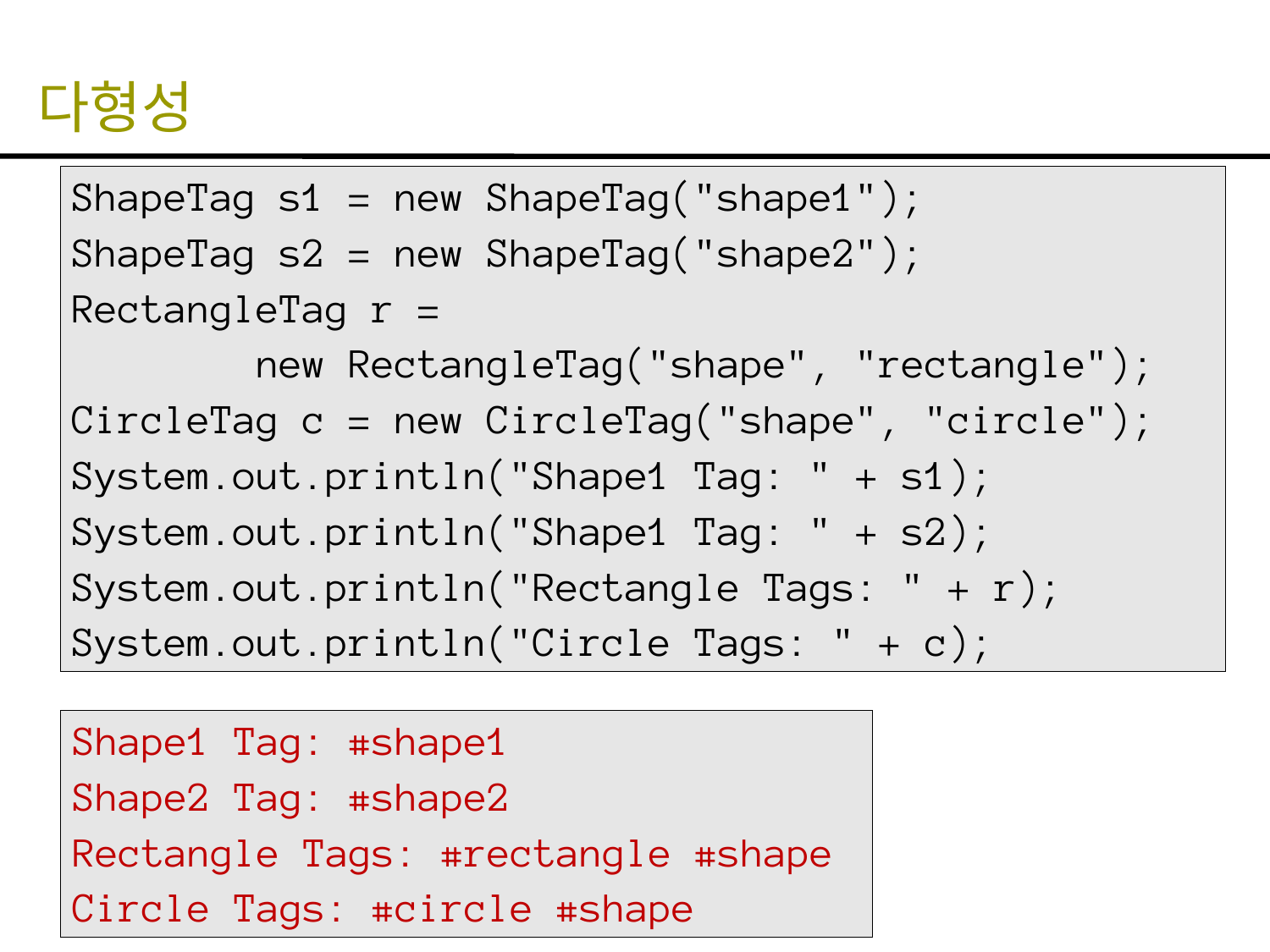

# 다형성
ShapeTag s1 = new ShapeTag("shape1");
ShapeTag s2 = new ShapeTag("shape2");
RectangleTag r =
        new RectangleTag("shape", "rectangle");
CircleTag c = new CircleTag("shape", "circle");
System.out.println("Shape1 Tag: " + s1);
System.out.println("Shape1 Tag: " + s2);
System.out.println("Rectangle Tags: " + r);
System.out.println("Circle Tags: " + c);

Shape1 Tag: #shape1
Shape2 Tag: #shape2
Rectangle Tags: #rectangle #shape
Circle Tags: #circle #shape